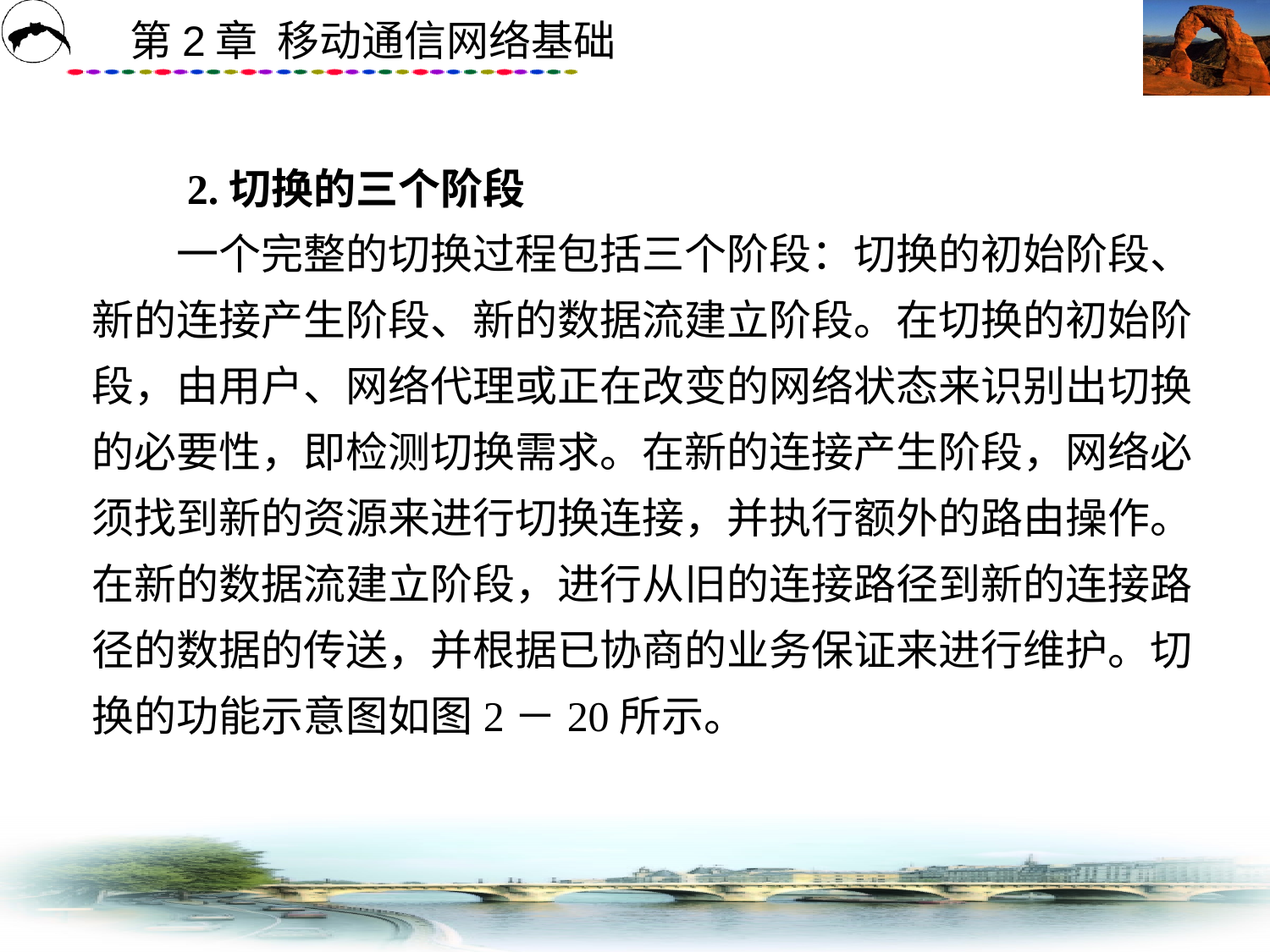

# 2.切换的三个阶段 　　一个完整的切换过程包括三个阶段：切换的初始阶段、新的连接产生阶段、新的数据流建立阶段。在切换的初始阶段，由用户、网络代理或正在改变的网络状态来识别出切换的必要性，即检测切换需求。在新的连接产生阶段，网络必须找到新的资源来进行切换连接，并执行额外的路由操作。在新的数据流建立阶段，进行从旧的连接路径到新的连接路径的数据的传送，并根据已协商的业务保证来进行维护。切换的功能示意图如图2－20所示。